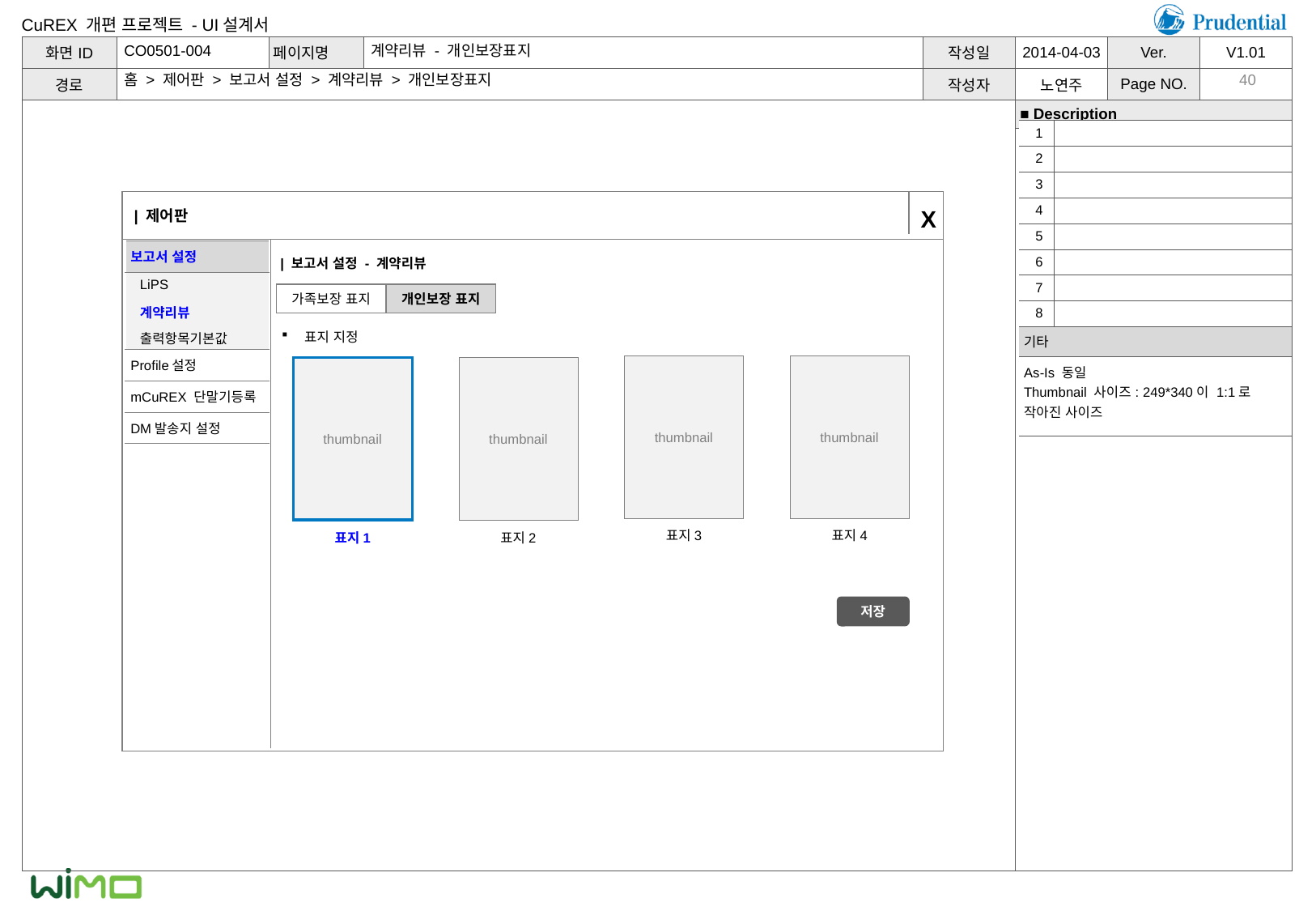

CO0501-004
계약리뷰 - 개인보장표지
홈 > 제어판 > 보고서 설정 > 계약리뷰 > 개인보장표지
40
| 1 |  |
| --- | --- |
| 2 |  |
| 3 |  |
| 4 |  |
| 5 |  |
| 6 |  |
| 7 |  |
| 8 |  |
| 기타 |  |
| As-Is 동일 Thumbnail 사이즈: 249\*340이 1:1로 작아진 사이즈 |  |

| 제어판
X
| 보고서 설정 |
| --- |
| LiPS |
| 계약리뷰 |
| 출력항목기본값 |
| Profile설정 |
| mCuREX 단말기등록 |
| DM발송지 설정 |
| 보고서 설정 - 계약리뷰
가족보장 표지
개인보장 표지
표지 지정
thumbnail
표지3
thumbnail
표지4
thumbnail
표지1
thumbnail
표지2
저장